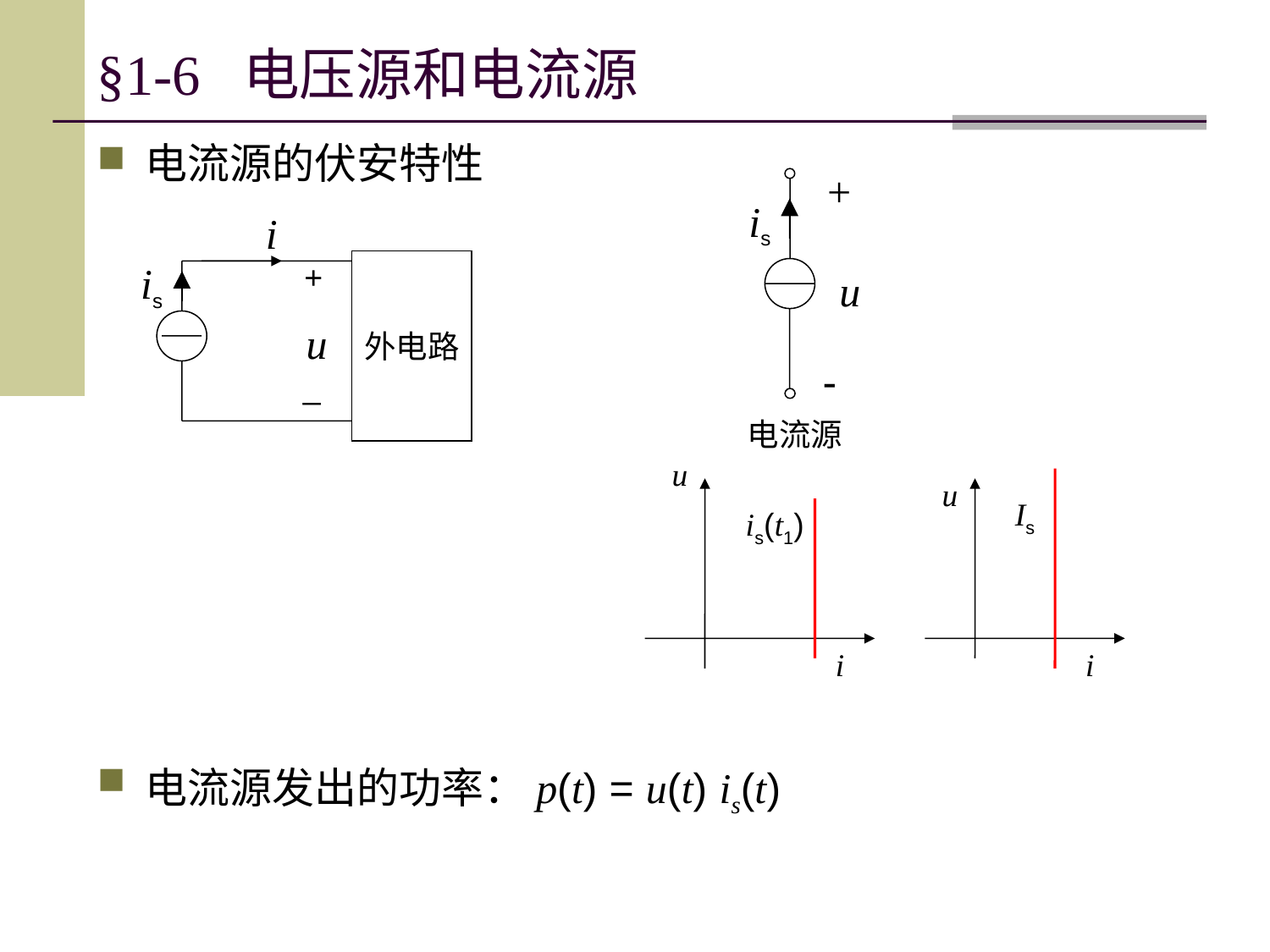

# §1-6  电压源和电流源
电流源的伏安特性

电流源发出的功率：p(t) = u(t) is(t)

+

is

u

-

i
is
+
外电路

u

_
电流源

u
u

Is
is(t1)

i

i